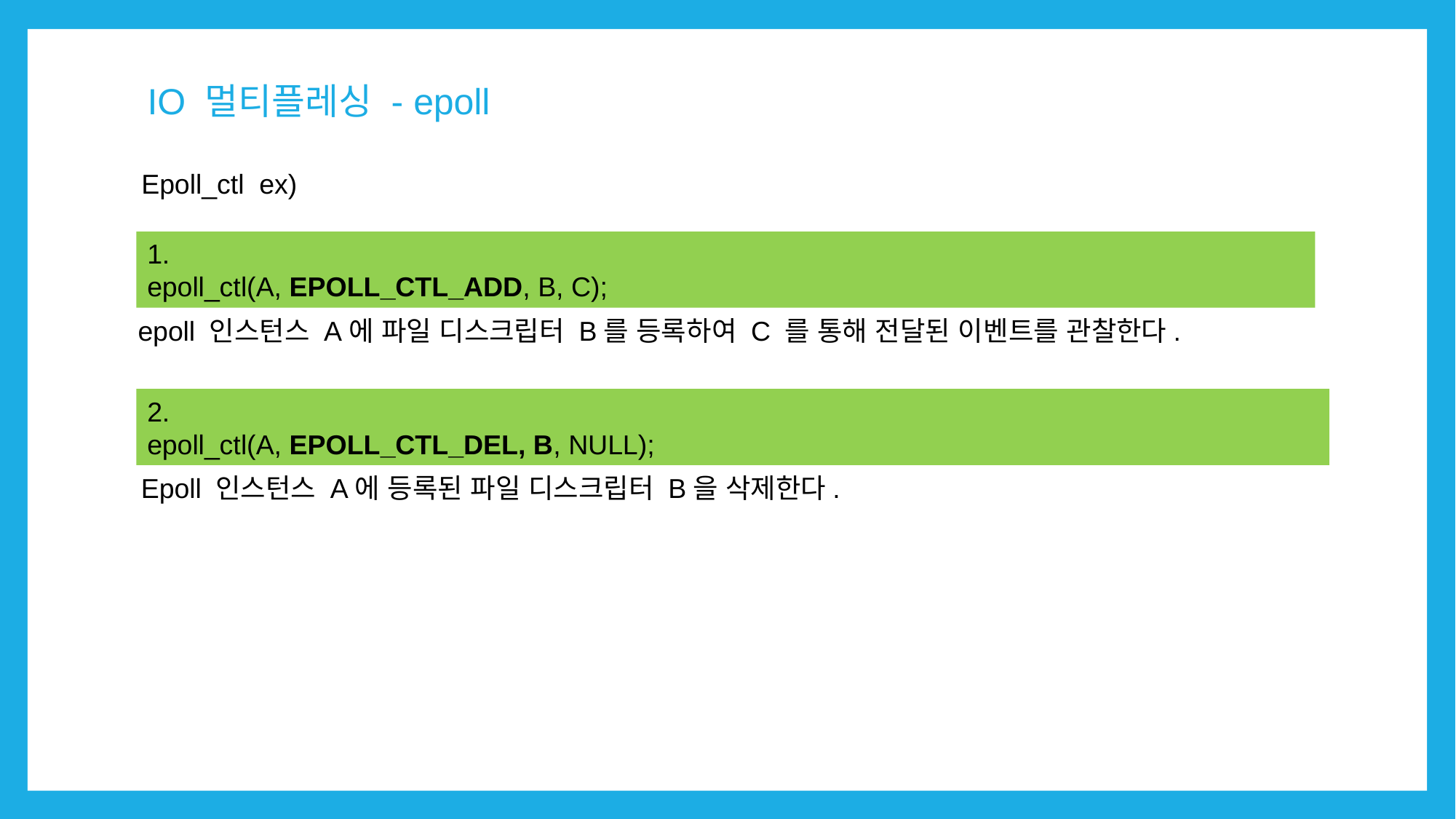

# IO 멀티플레싱 - epoll
Epoll_ctl  ex)
1.
epoll_ctl(A, EPOLL_CTL_ADD, B, C);
epoll 인스턴스 A에 파일 디스크립터 B를 등록하여 C 를 통해 전달된 이벤트를 관찰한다.
2.
epoll_ctl(A, EPOLL_CTL_DEL, B, NULL);
Epoll 인스턴스 A에 등록된 파일 디스크립터 B을 삭제한다.